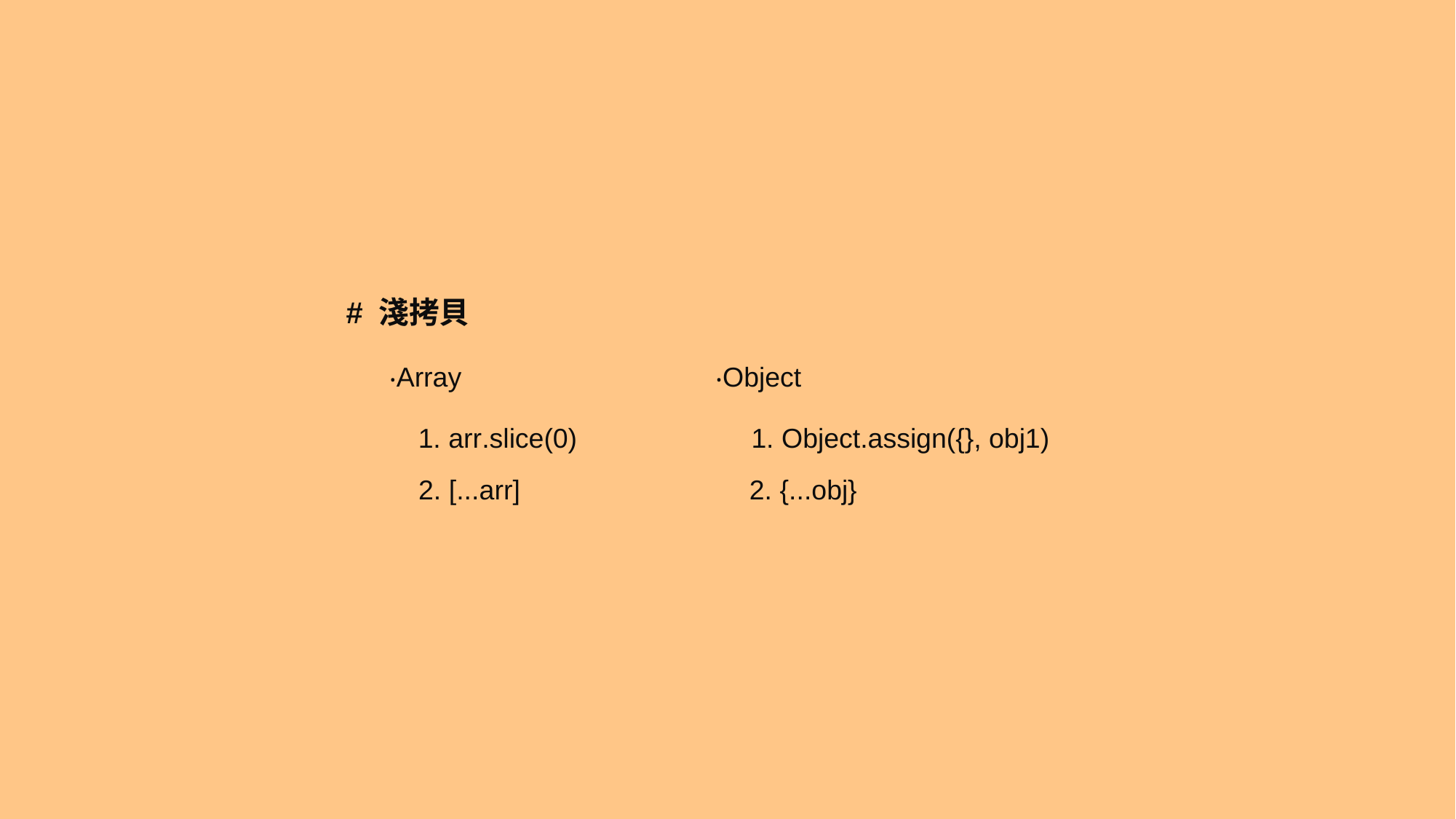

# 淺拷貝
‧Array
‧Object
1. arr.slice(0)
1. Object.assign({}, obj1)
2. [...arr]
2. {...obj}